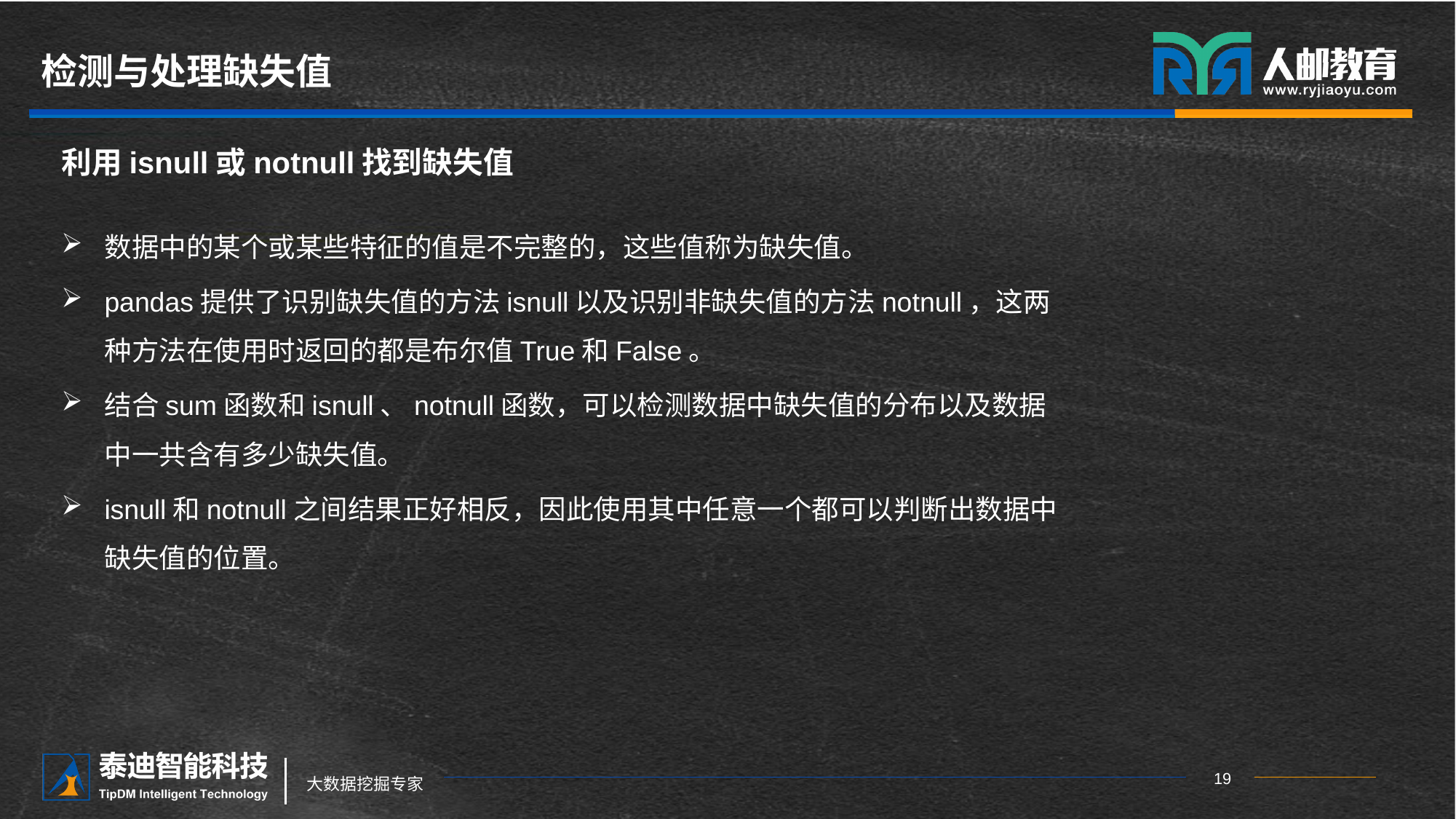

# 检测与处理缺失值
利用isnull或notnull找到缺失值
数据中的某个或某些特征的值是不完整的，这些值称为缺失值。
pandas提供了识别缺失值的方法isnull以及识别非缺失值的方法notnull，这两种方法在使用时返回的都是布尔值True和False。
结合sum函数和isnull、notnull函数，可以检测数据中缺失值的分布以及数据中一共含有多少缺失值。
isnull和notnull之间结果正好相反，因此使用其中任意一个都可以判断出数据中缺失值的位置。